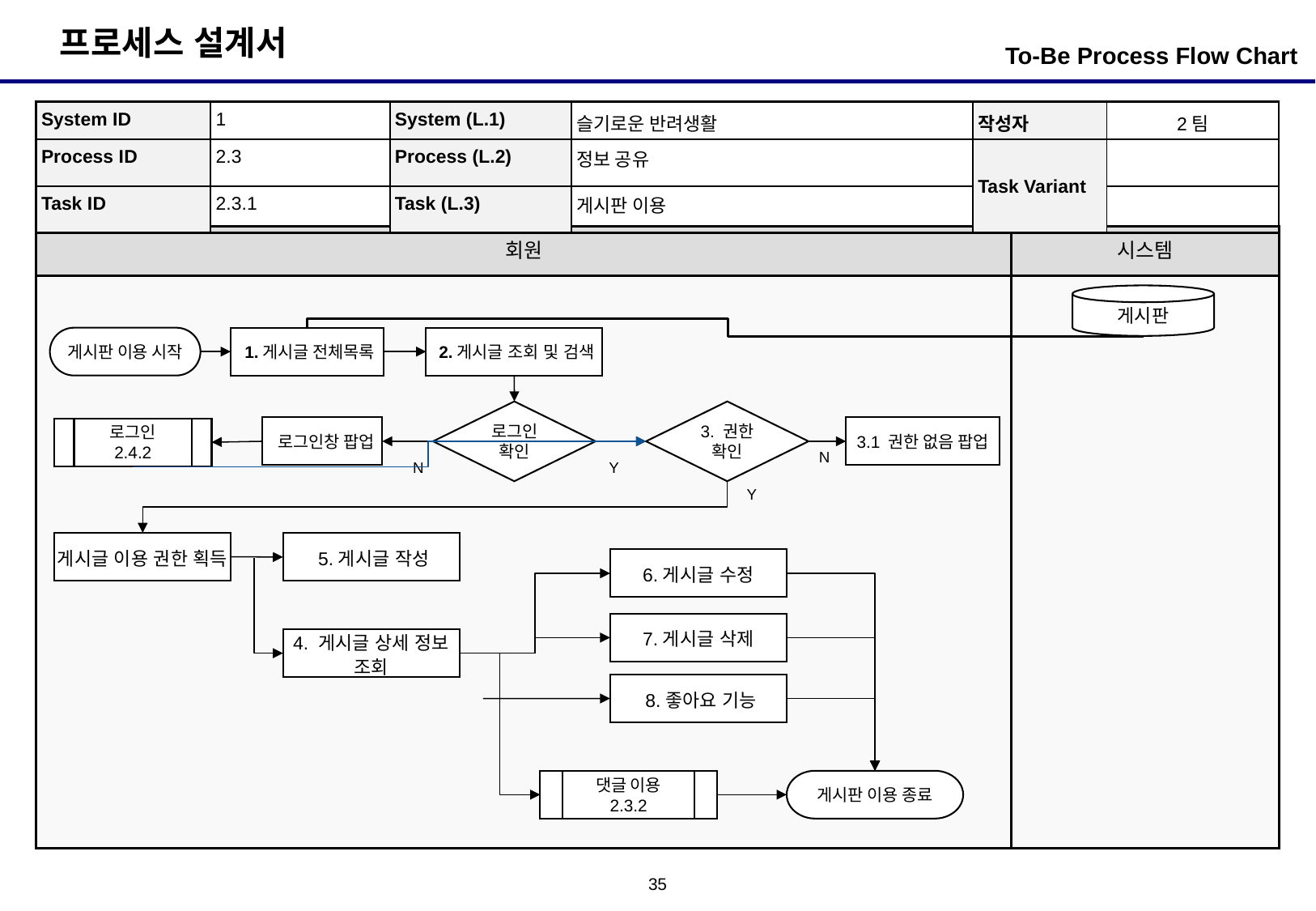

To-Be Process Flow Chart
| System ID | 1 | System (L.1) | 슬기로운 반려생활 | 작성자 | 2팀 |
| --- | --- | --- | --- | --- | --- |
| Process ID | 2.3 | Process (L.2) | 정보 공유 | Task Variant |  |
| Task ID | 2.3.1 | Task (L.3) | 게시판 이용 |  |  |
| 회원 | 시스템 |
| --- | --- |
|  |  |
게시판
게시판 이용 시작
 1.게시글 전체목록
 2.게시글 조회 및 검색
로그인 확인
3. 권한 확인
 로그인창 팝업
3.1 권한 없음 팝업

로그인
2.4.2

N
N
Y
Y
게시글 이용 권한 획득
 5.게시글 작성
6.게시글 수정
7.게시글 삭제
4. 게시글 상세 정보 조회
 8.좋아요 기능
게시판 이용 종료

댓글 이용
2.3.2